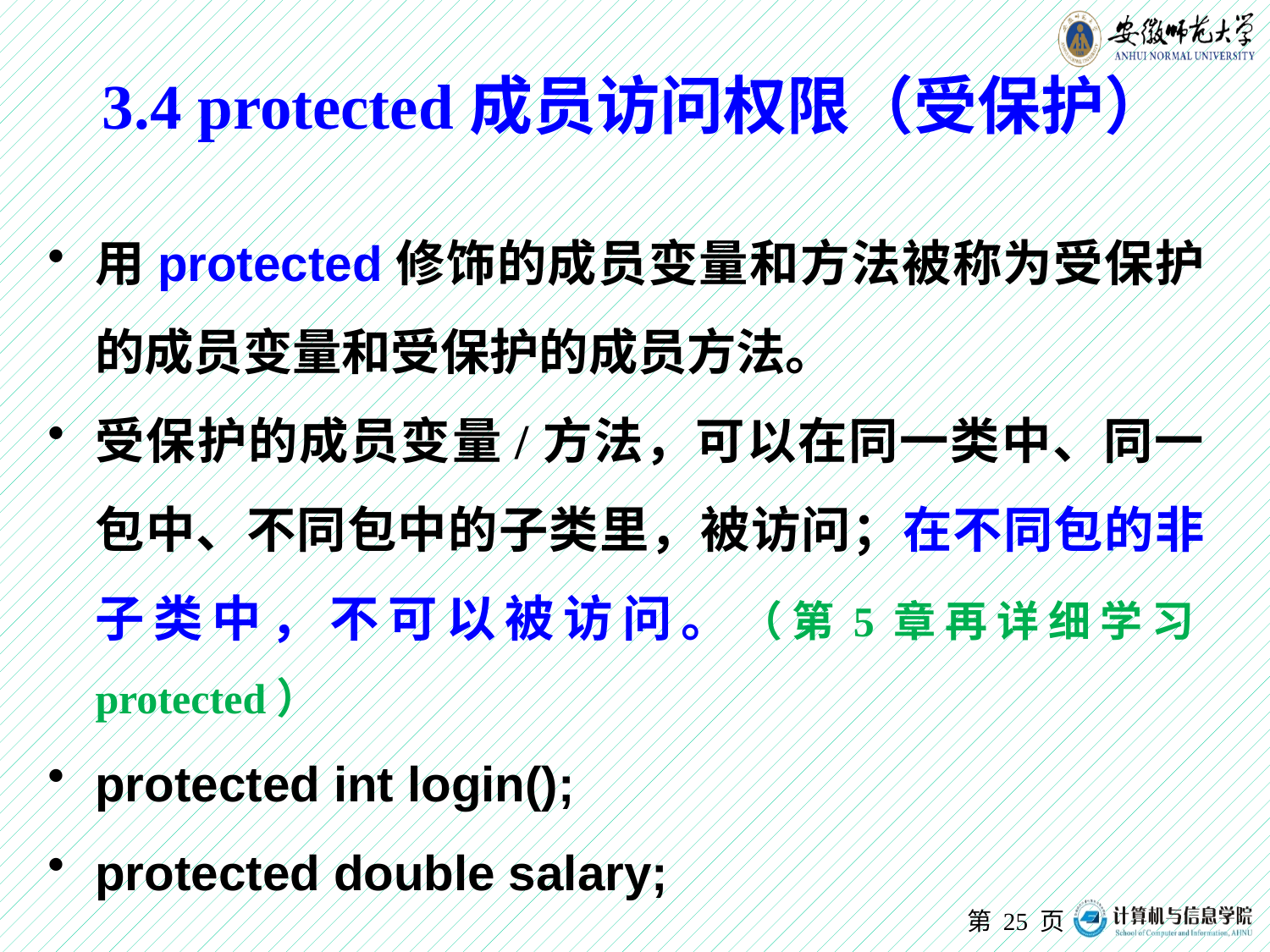

# 3.4 protected成员访问权限（受保护）
用protected修饰的成员变量和方法被称为受保护的成员变量和受保护的成员方法。
受保护的成员变量/方法，可以在同一类中、同一包中、不同包中的子类里，被访问；在不同包的非子类中，不可以被访问。（第5章再详细学习protected）
protected int login();
protected double salary;
第 25 页